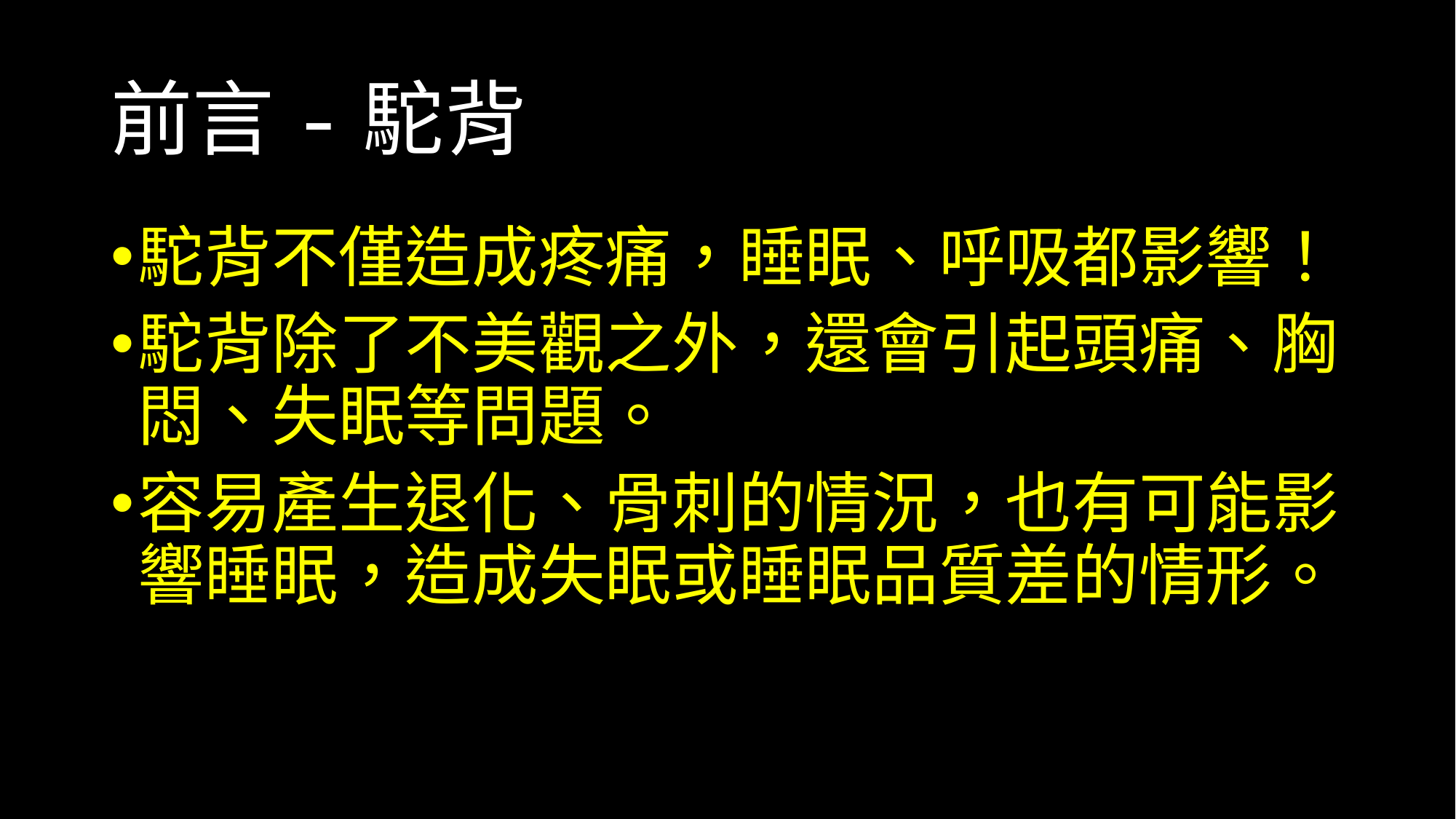

# 前言-駝背
駝背不僅造成疼痛，睡眠、呼吸都影響！
駝背除了不美觀之外，還會引起頭痛、胸悶、失眠等問題。
容易產生退化、骨刺的情況，也有可能影響睡眠，造成失眠或睡眠品質差的情形。